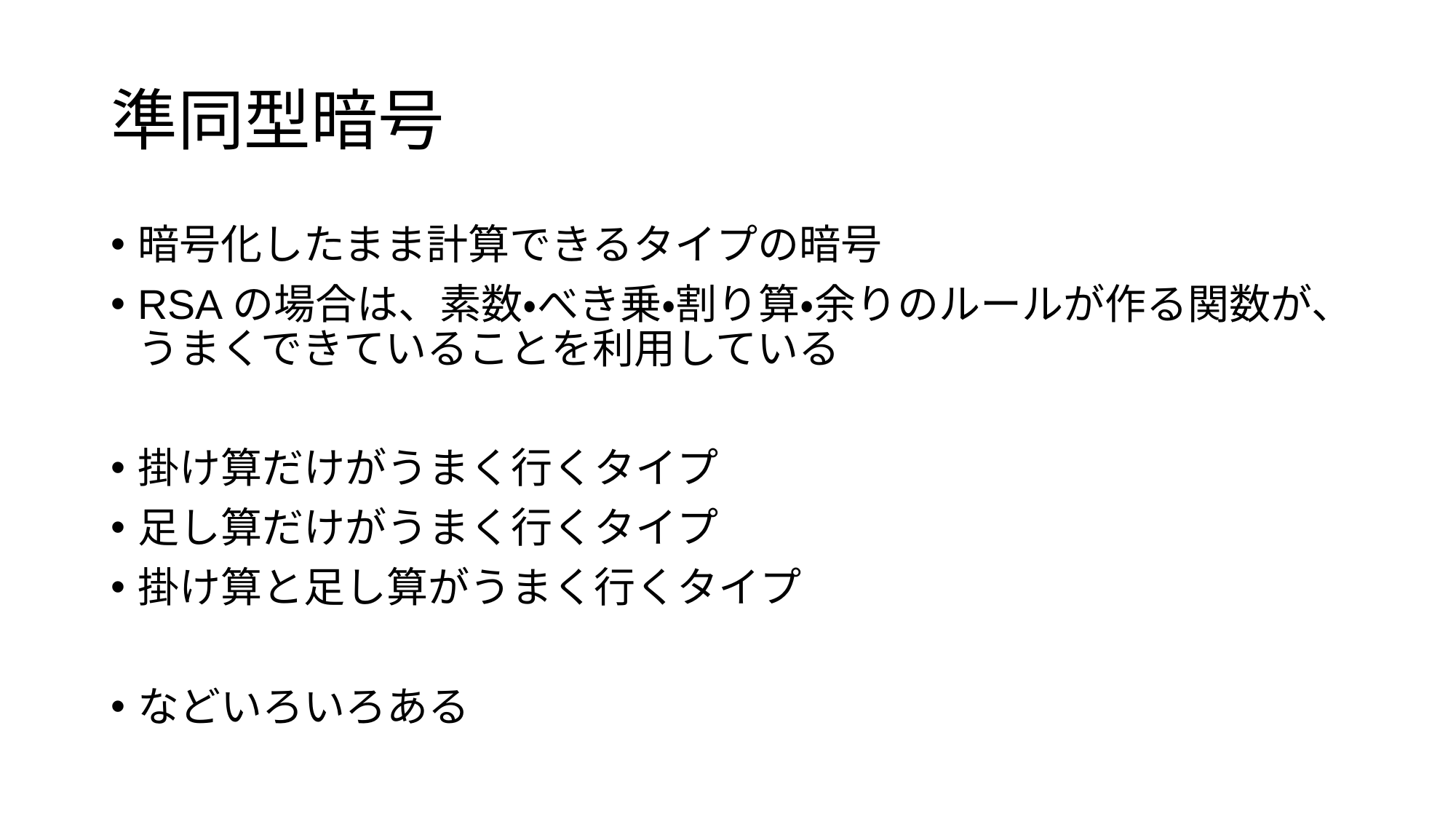

# 準同型暗号
暗号化したまま計算できるタイプの暗号
RSAの場合は、素数・べき乗・割り算・余りのルールが作る関数が、うまくできていることを利用している

掛け算だけがうまく行くタイプ
足し算だけがうまく行くタイプ
掛け算と足し算がうまく行くタイプ

などいろいろある